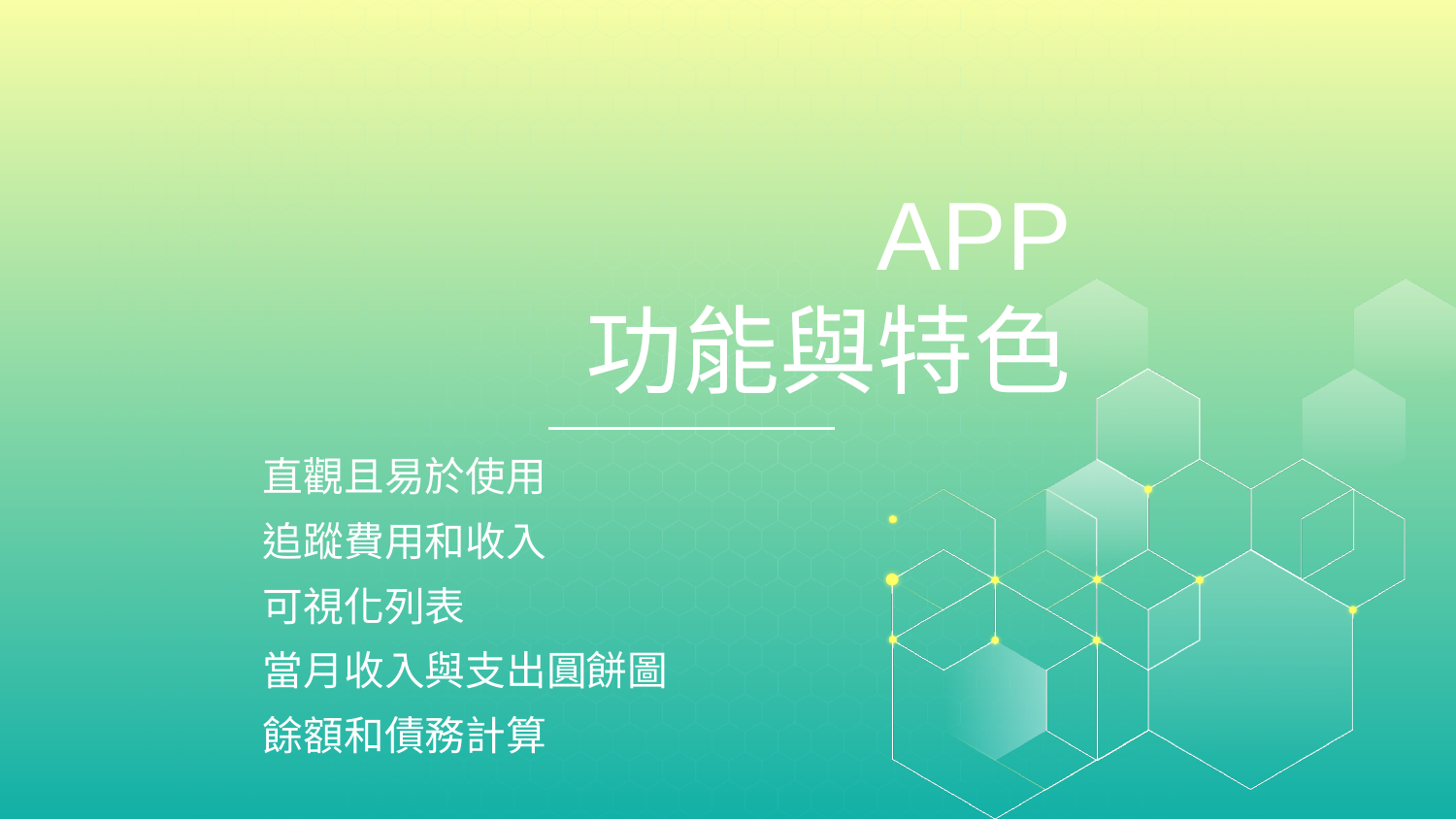

# APP 功能與特色
直觀且易於使用
追蹤費用和收入
可視化列表
當月收入與支出圓餅圖
餘額和債務計算